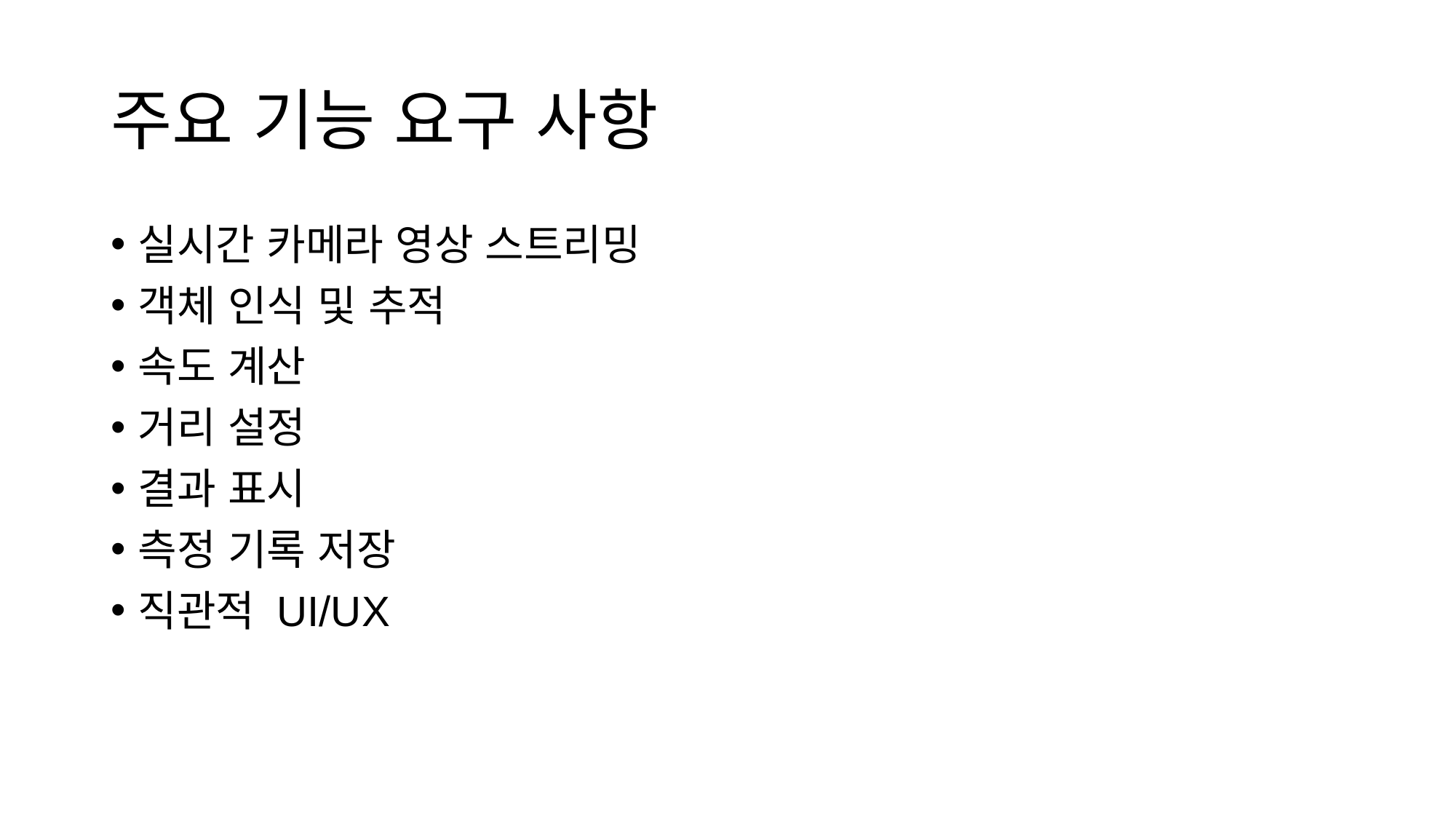

# 주요 기능 요구 사항
실시간 카메라 영상 스트리밍
객체 인식 및 추적
속도 계산
거리 설정
결과 표시
측정 기록 저장
직관적 UI/UX